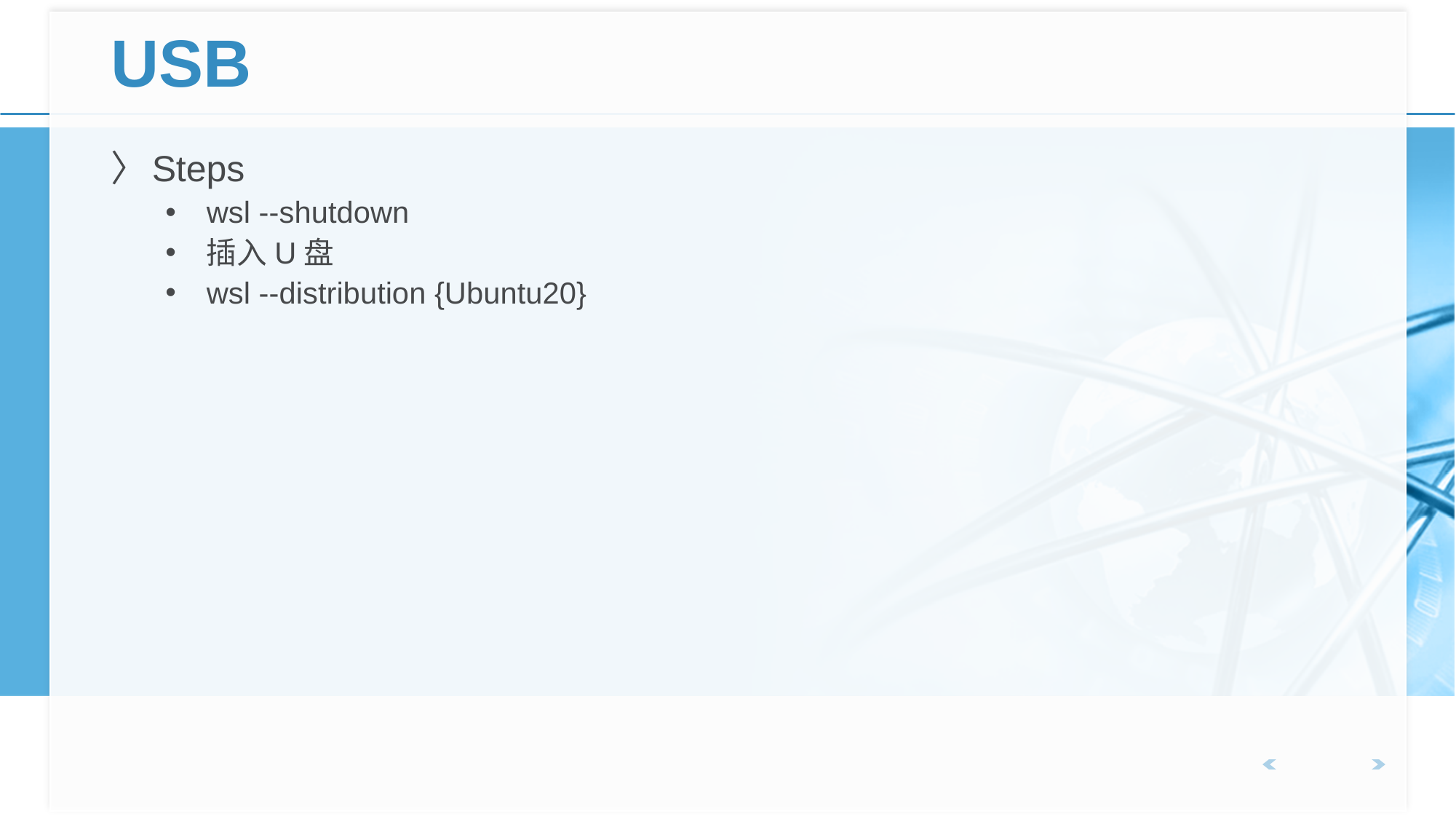

# USB
Steps
wsl --shutdown
插入U盘
wsl --distribution {Ubuntu20}